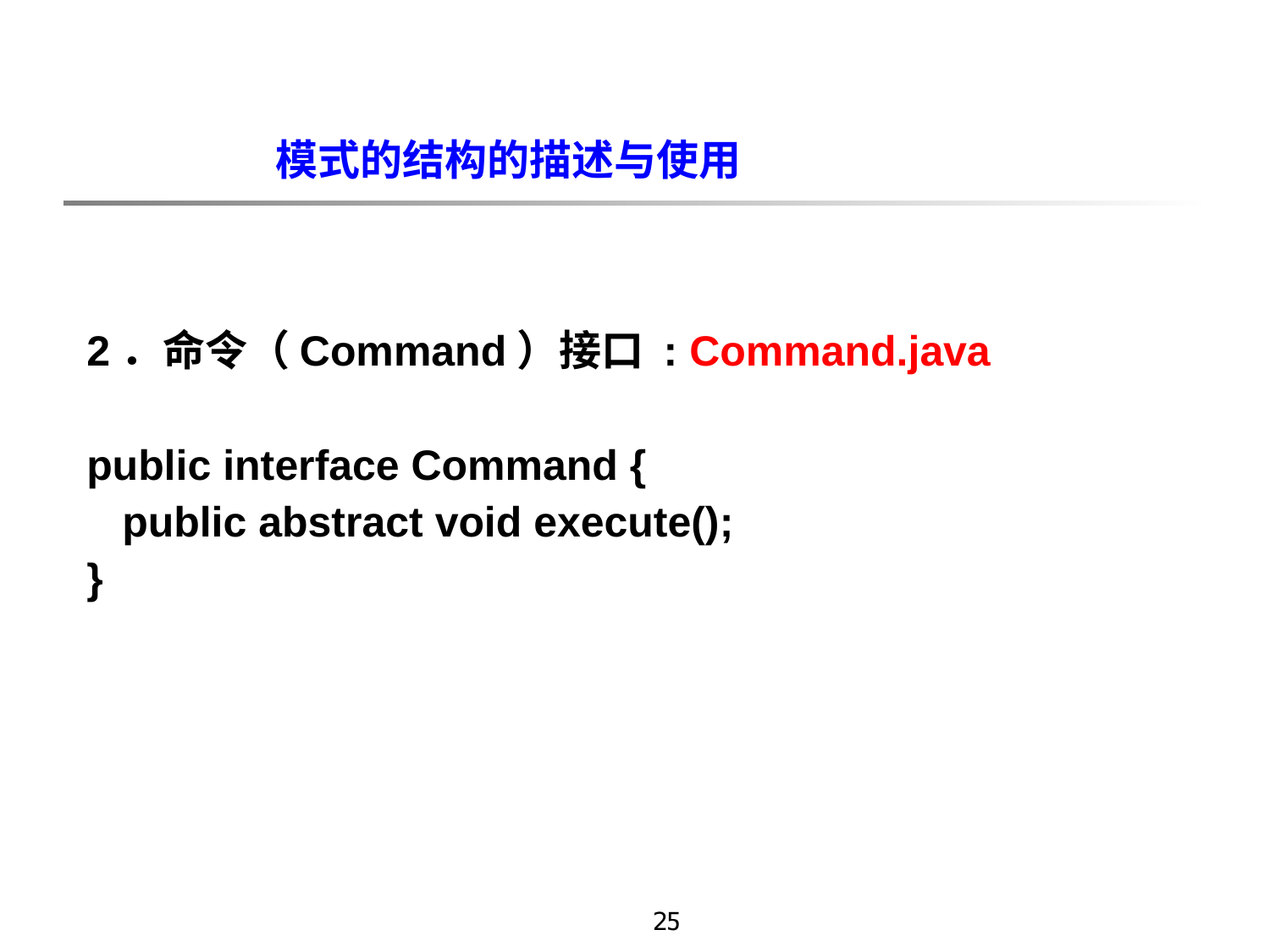

模式的结构的描述与使用

2．命令（Command）接口 : Command.java

public interface Command {
   public abstract void execute();
}

25